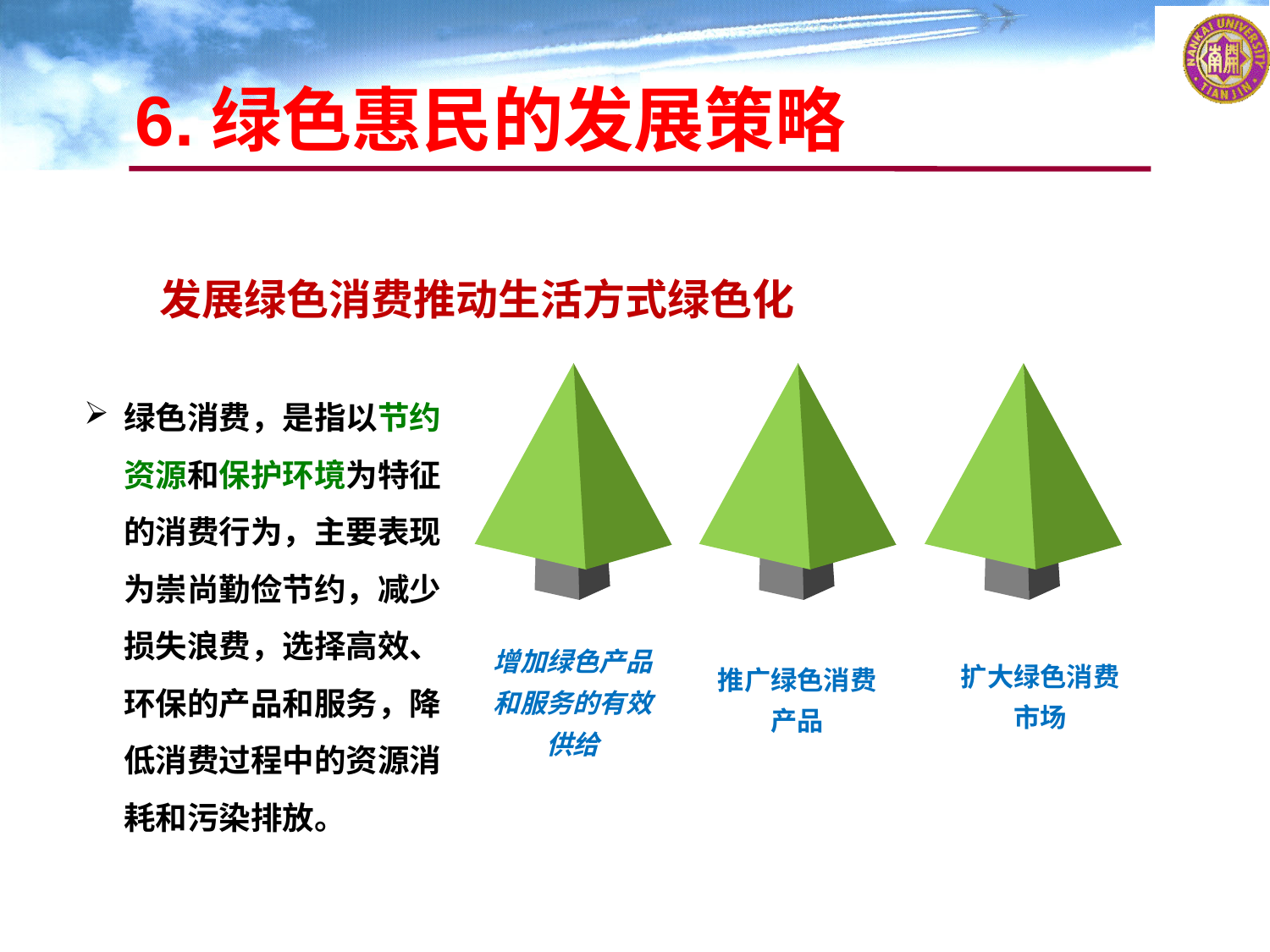

6.绿色惠民的发展策略
     发展绿色消费推动生活方式绿色化

增加绿色产品
和服务的有效供给
扩大绿色消费市场
推广绿色消费产品
绿色消费，是指以节约资源和保护环境为特征的消费行为，主要表现为崇尚勤俭节约，减少损失浪费，选择高效、环保的产品和服务，降低消费过程中的资源消耗和污染排放。